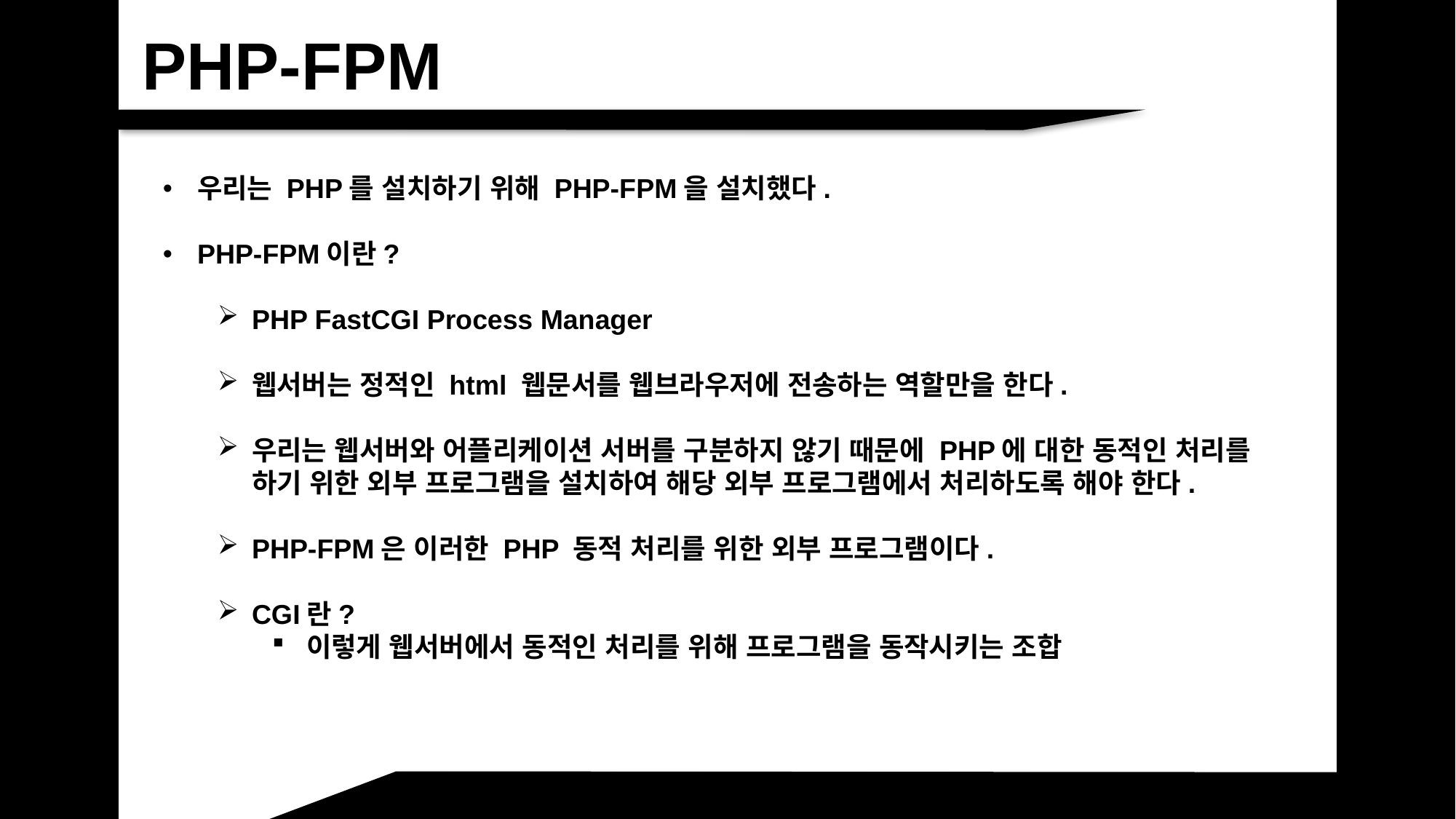

PHP-FPM

우리는 PHP를 설치하기 위해 PHP-FPM을 설치했다.

PHP-FPM이란?

PHP FastCGI Process Manager

웹서버는 정적인 html 웹문서를 웹브라우저에 전송하는 역할만을 한다.

우리는 웹서버와 어플리케이션 서버를 구분하지 않기 때문에 PHP에 대한 동적인 처리를 하기 위한 외부 프로그램을 설치하여 해당 외부 프로그램에서 처리하도록 해야 한다.

PHP-FPM은 이러한 PHP 동적 처리를 위한 외부 프로그램이다.

CGI란?
이렇게 웹서버에서 동적인 처리를 위해 프로그램을 동작시키는 조합